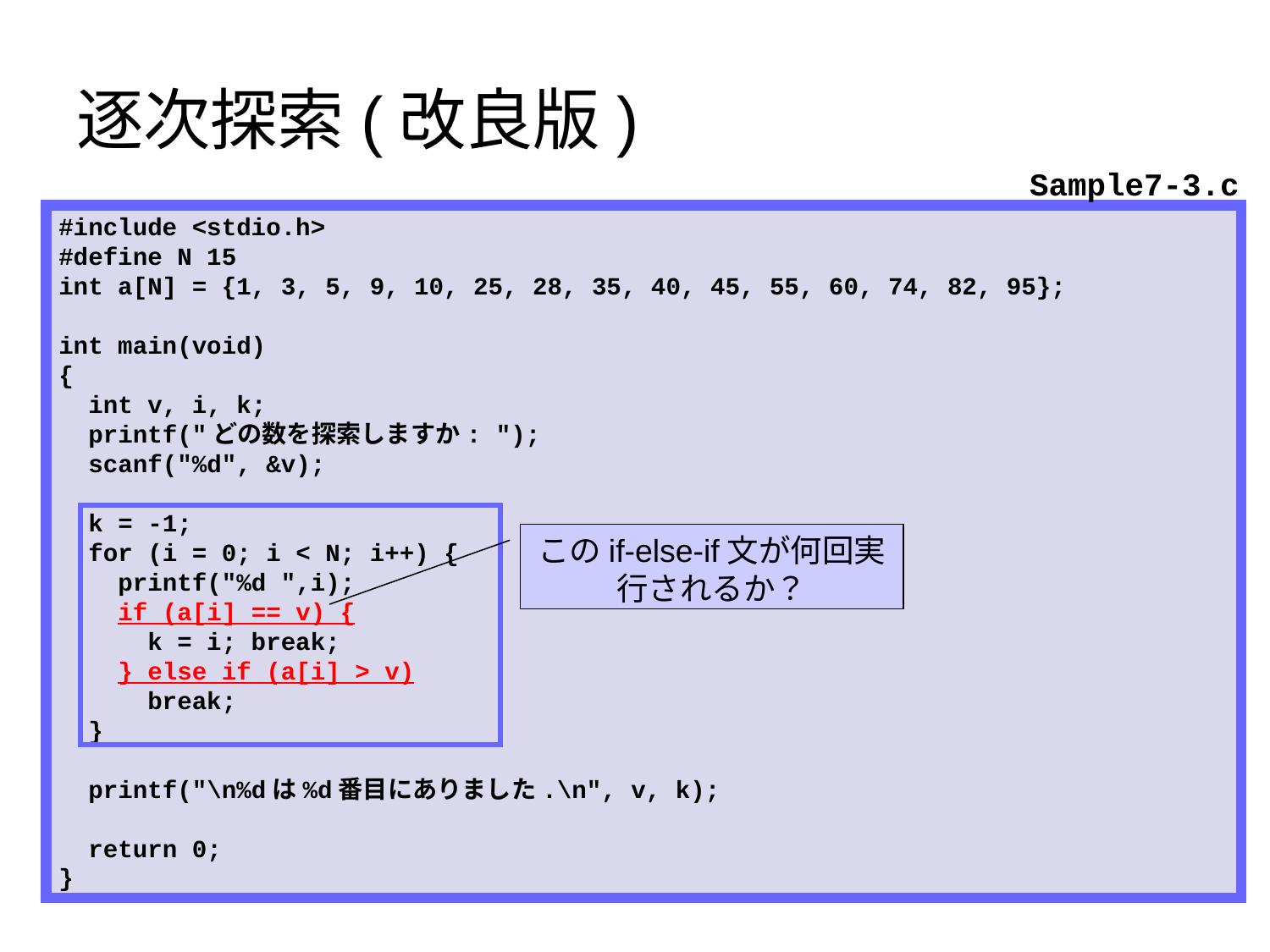

# 逐次探索(改良版)
Sample7-3.c
#include <stdio.h>
#define N 15
int a[N] = {1, 3, 5, 9, 10, 25, 28, 35, 40, 45, 55, 60, 74, 82, 95};
int main(void)
{
  int v, i, k;
  printf("どの数を探索しますか: ");
  scanf("%d", &v);

  k = -1;
  for (i = 0; i < N; i++) {
    printf("%d ",i);
    if (a[i] == v) {
      k = i; break;
    } else if (a[i] > v)
      break;
  }

  printf("\n%dは%d番目にありました.\n", v, k);

  return 0;
}

このif-else-if文が何回実行されるか？
34